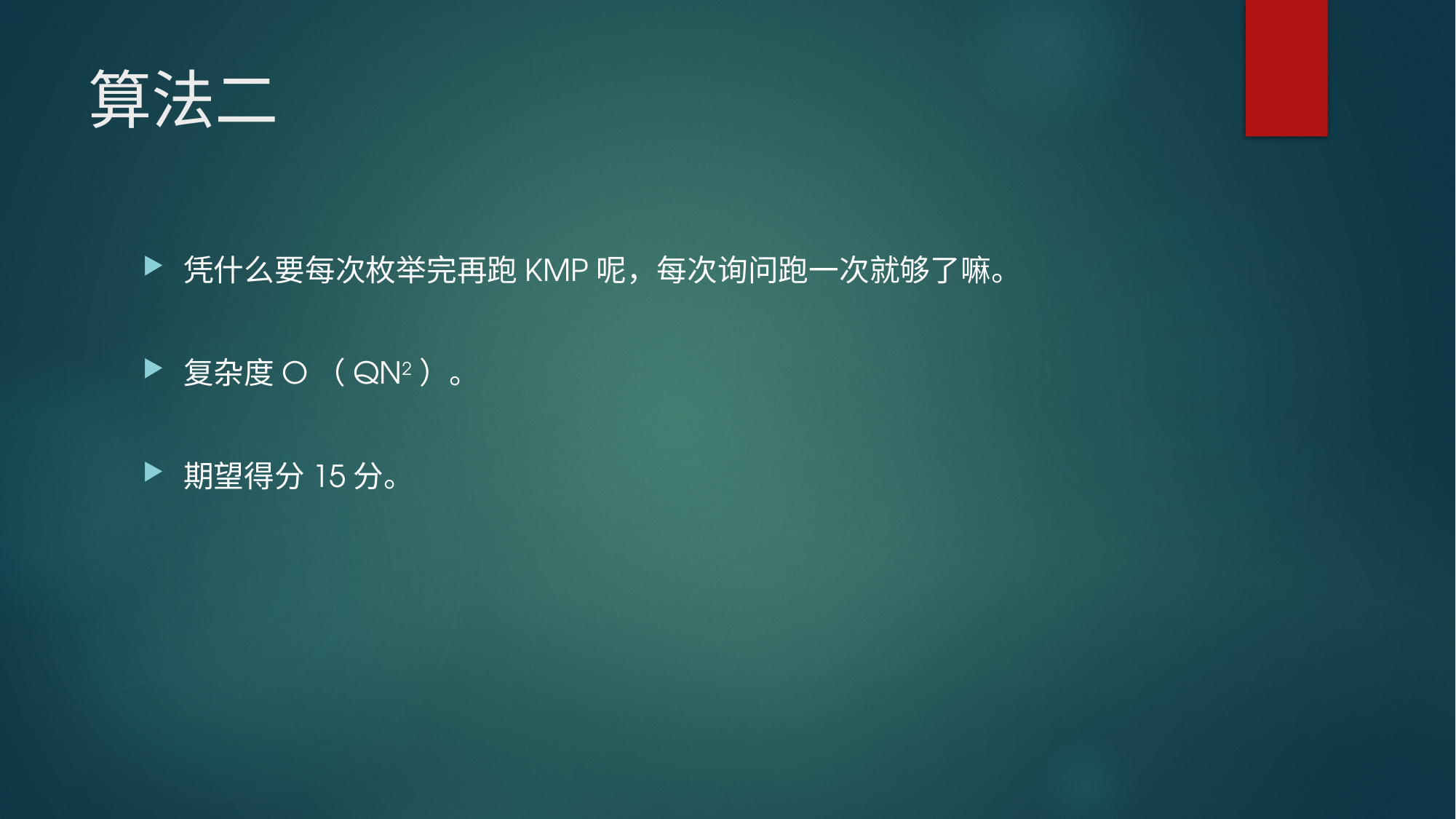

# 算法二
凭什么要每次枚举完再跑KMP呢，每次询问跑一次就够了嘛。

复杂度O（QN2）。

期望得分15分。